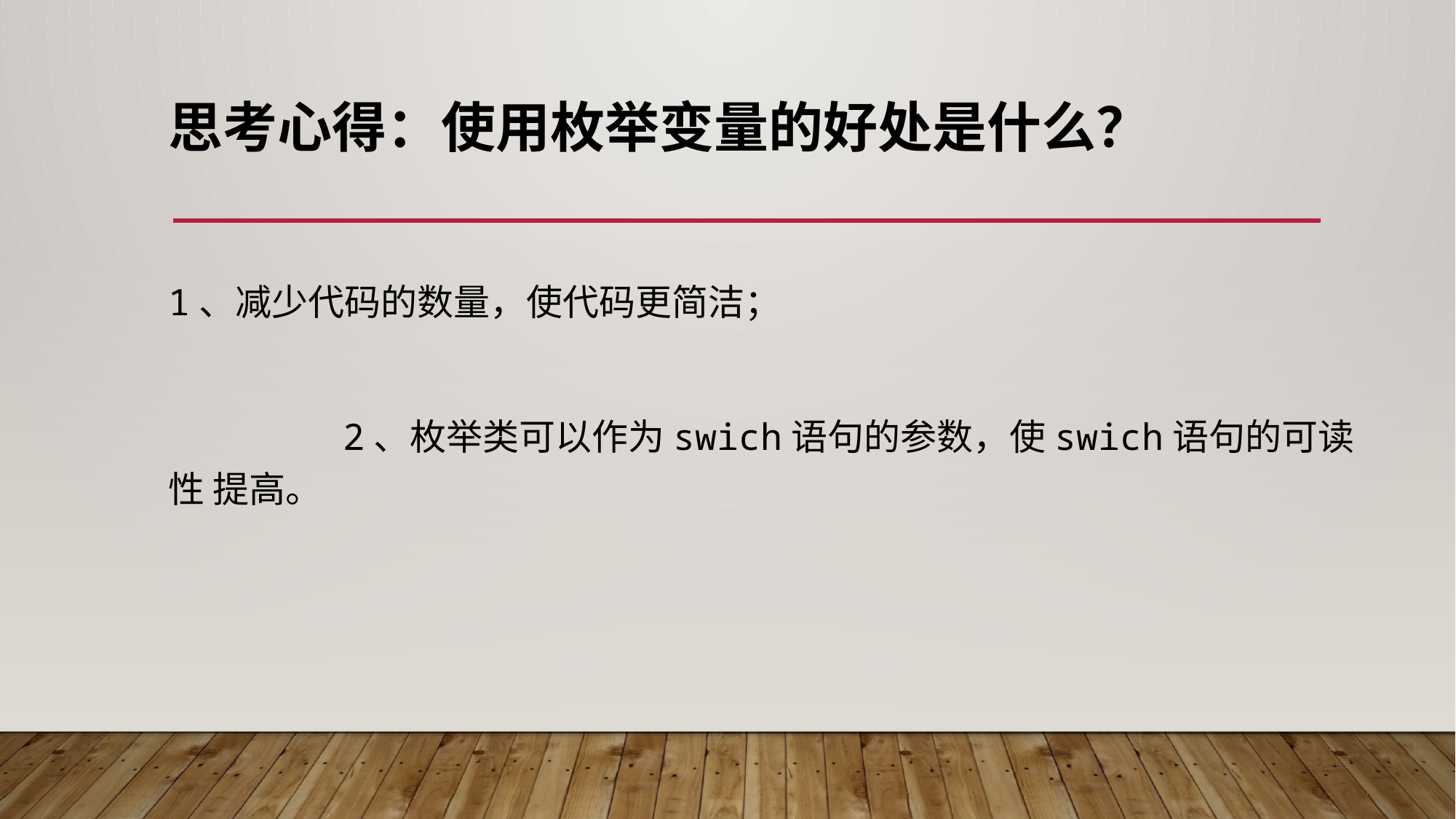

# 思考心得：使用枚举变量的好处是什么？
1、减少代码的数量，使代码更简洁；

        2、枚举类可以作为swich语句的参数，使swich语句的可读性 提高。